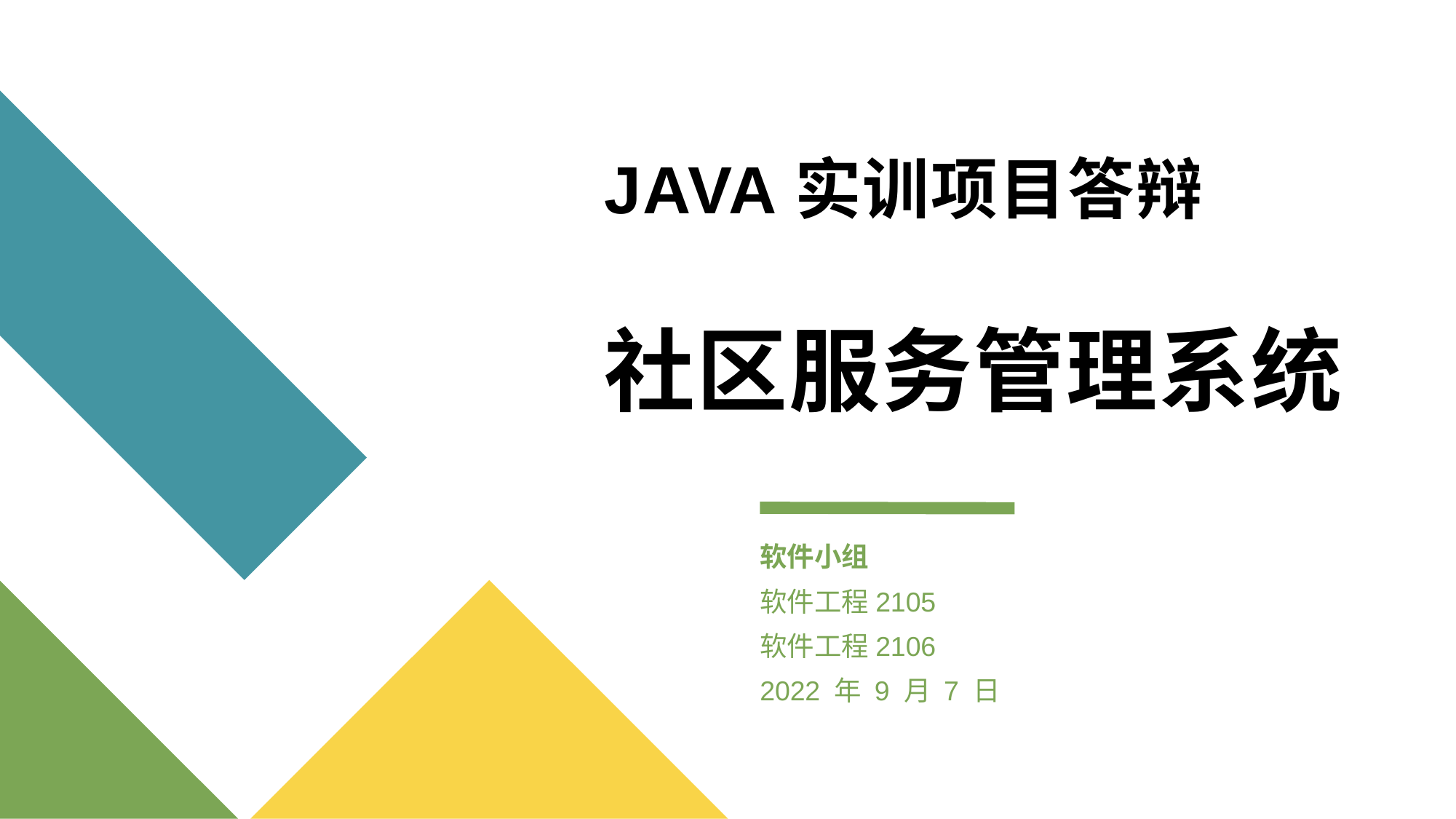

# JAVA实训项目答辩 社区服务管理系统
软件小组
软件工程2105
软件工程2106
2022 年 9 月 7 日